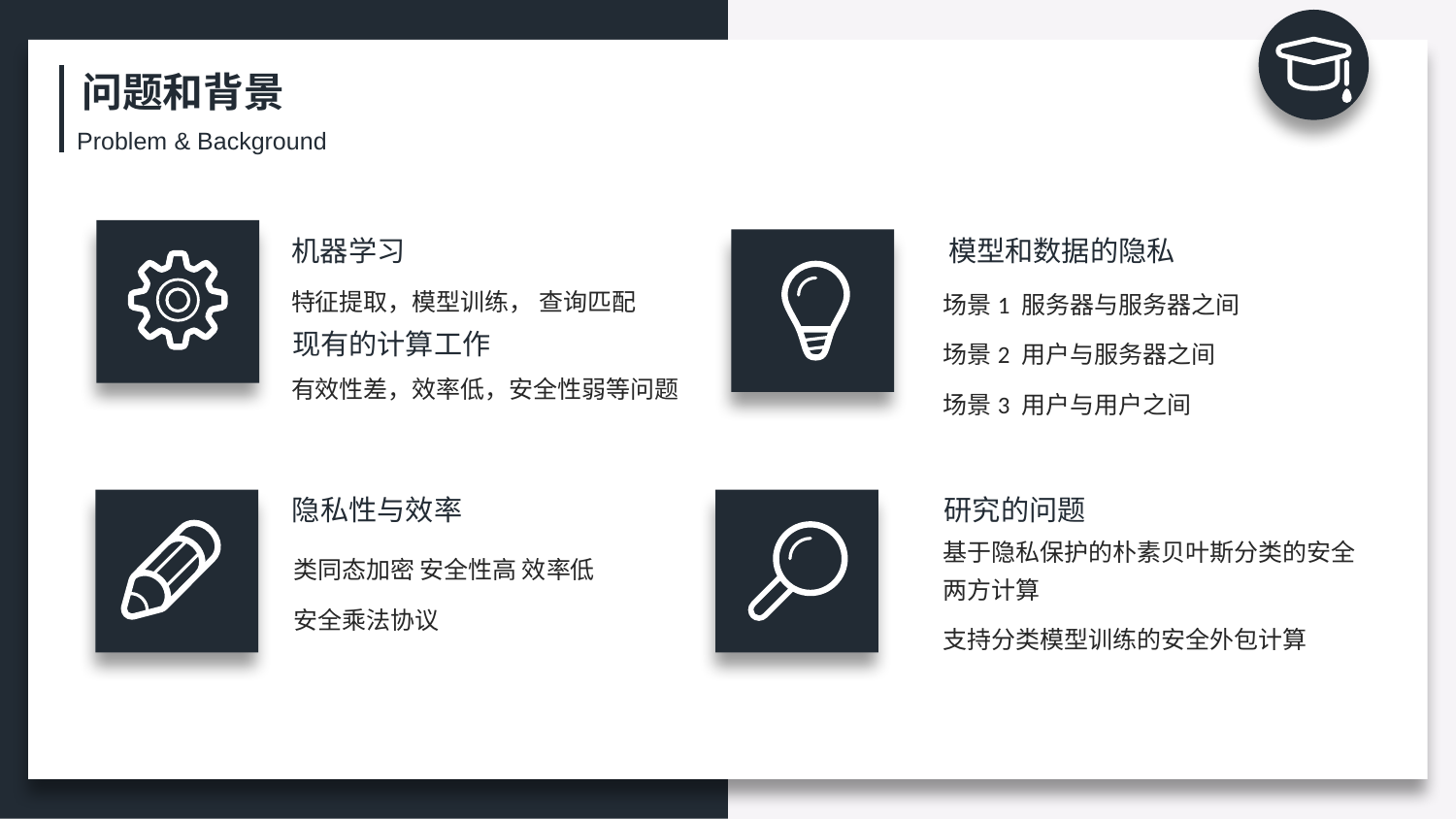

问题和背景
Problem & Background

机器学习
模型和数据的隐私

特征提取，模型训练， 查询匹配
场景1 服务器与服务器之间
场景2 用户与服务器之间
场景3 用户与用户之间
现有的计算工作
有效性差，效率低，安全性弱等问题
研究的问题
隐私性与效率

基于隐私保护的朴素贝叶斯分类的安全两方计算
支持分类模型训练的安全外包计算
类同态加密 安全性高 效率低
安全乘法协议